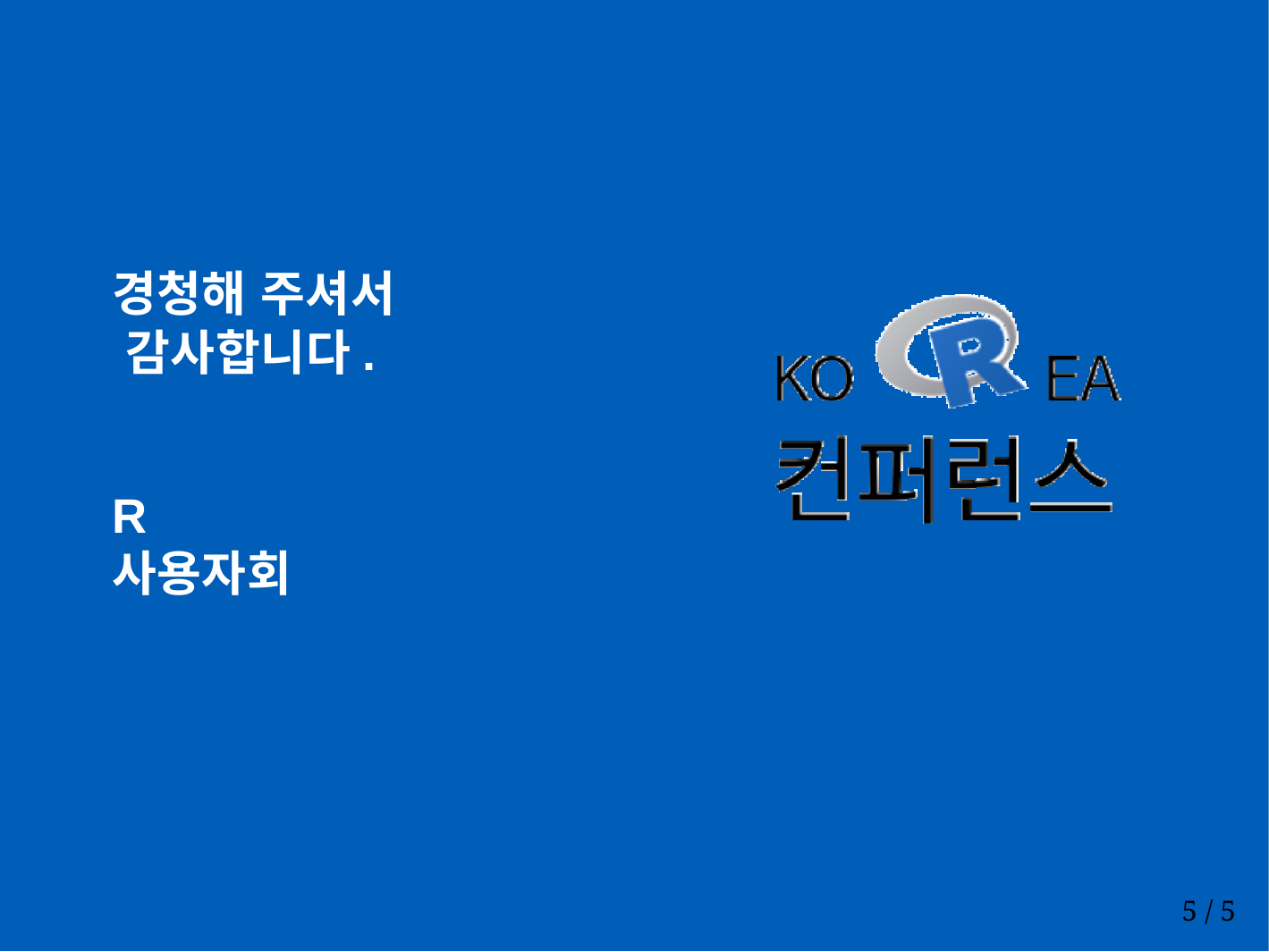

# 경청해 주셔서  감사합니다.

R 사용자회
5 / 5